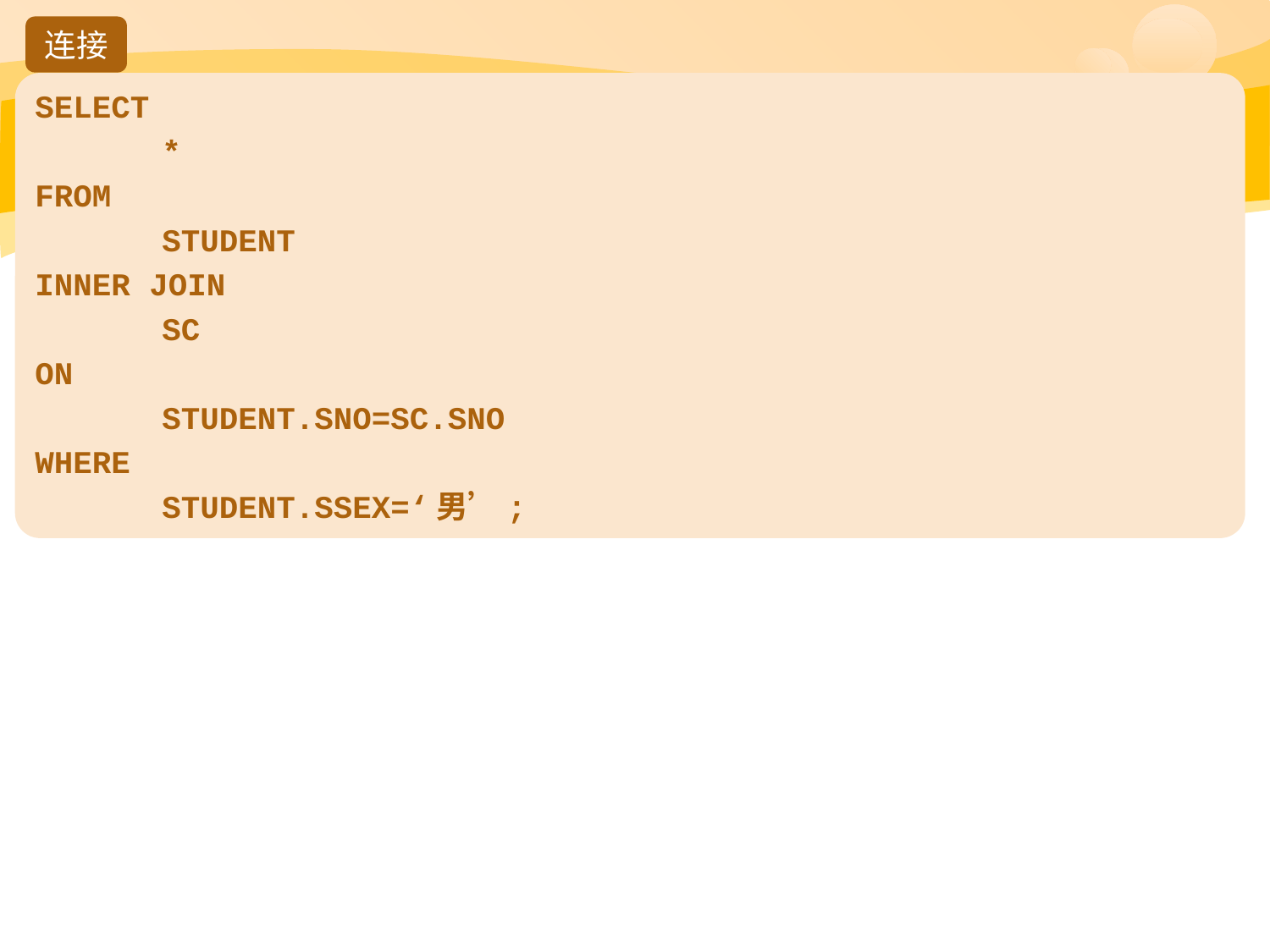

连接
SELECT
	*
FROM
	STUDENT
INNER JOIN
	SC
ON
	STUDENT.SNO=SC.SNO
WHERE
	STUDENT.SSEX=‘男’;
#